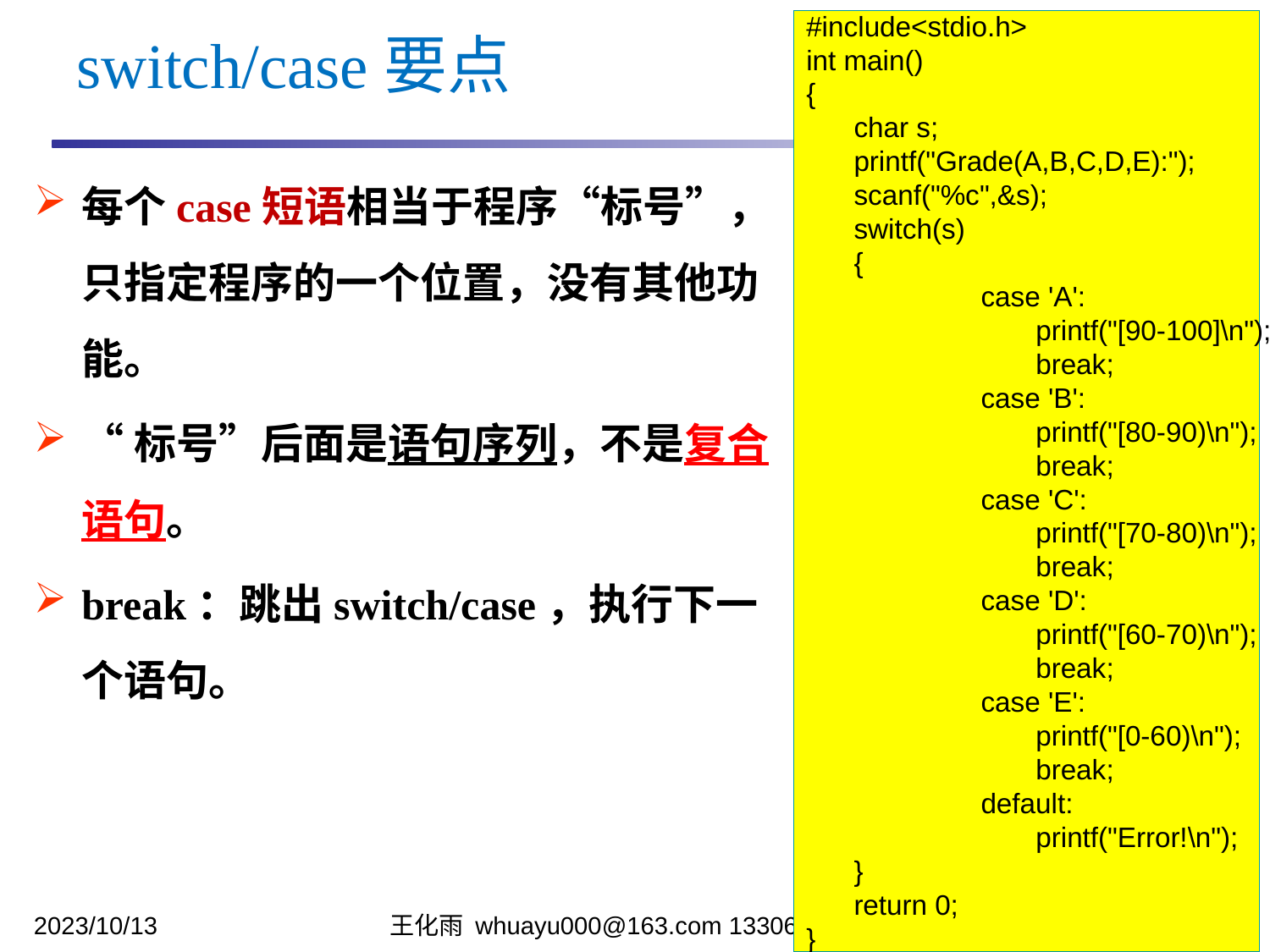

#include<stdio.h>
int main()
{
	char s;
	printf("Grade(A,B,C,D,E):");
	scanf("%c",&s);
	switch(s)
	{
		case 'A':
		       printf("[90-100]\n");
		       break;
		case 'B':
		       printf("[80-90)\n");
		       break;
		case 'C':
		       printf("[70-80)\n");
		       break;
		case 'D':
		       printf("[60-70)\n");
		       break;
		case 'E':
		       printf("[0-60)\n");
		       break;
		default:
		       printf("Error!\n");
	}
	return 0;
}
switch/case要点
每个case短语相当于程序“标号”，只指定程序的一个位置，没有其他功能。
“标号”后面是语句序列，不是复合语句。
break：跳出switch/case，执行下一个语句。
2023/10/13
王化雨 whuayu000@163.com 13306442222
15/35